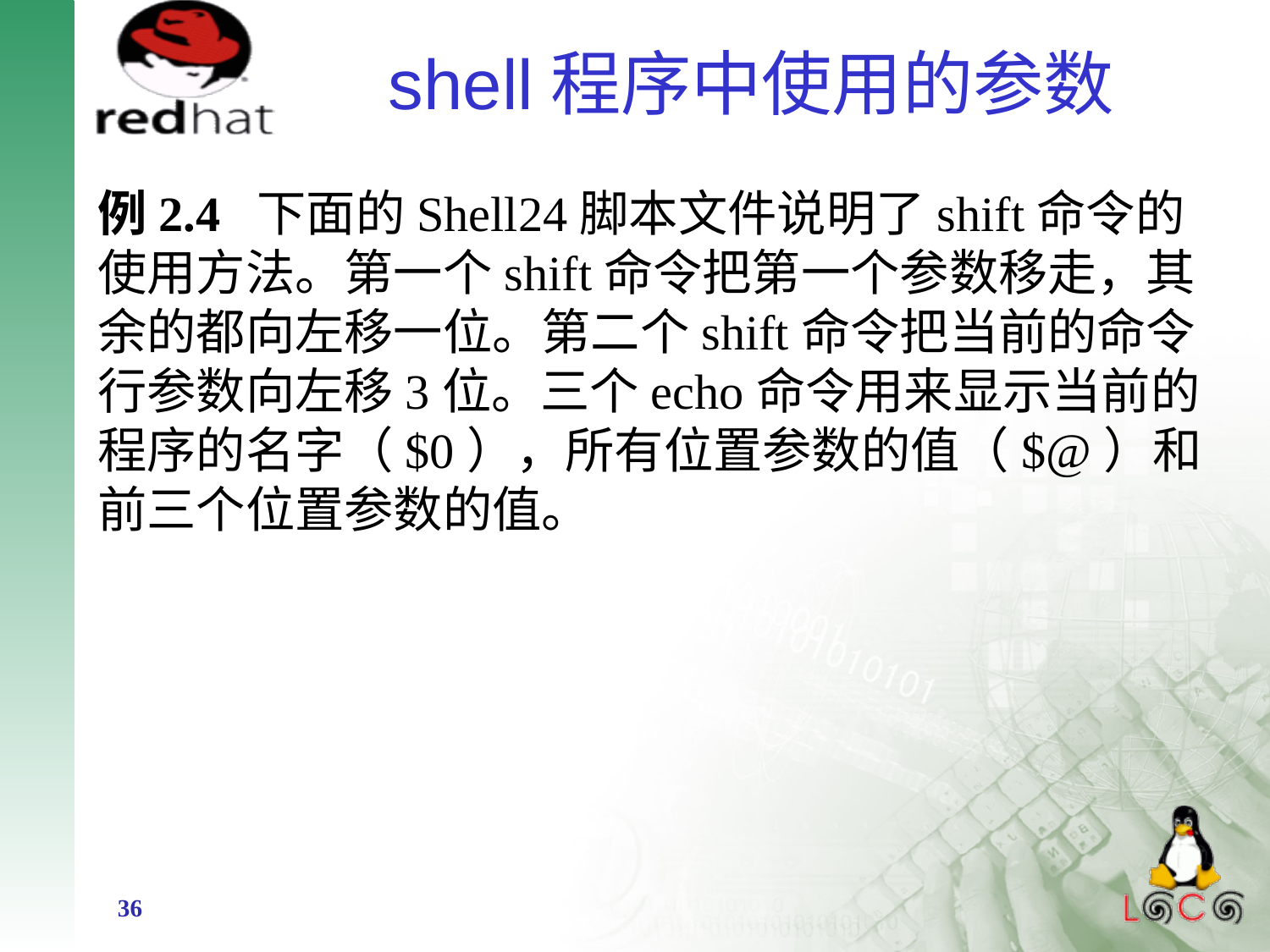

# shell程序中使用的参数
例2.4  下面的Shell24脚本文件说明了shift命令的使用方法。第一个shift命令把第一个参数移走，其余的都向左移一位。第二个shift命令把当前的命令行参数向左移3位。三个echo命令用来显示当前的程序的名字（$0），所有位置参数的值（$@）和前三个位置参数的值。
36